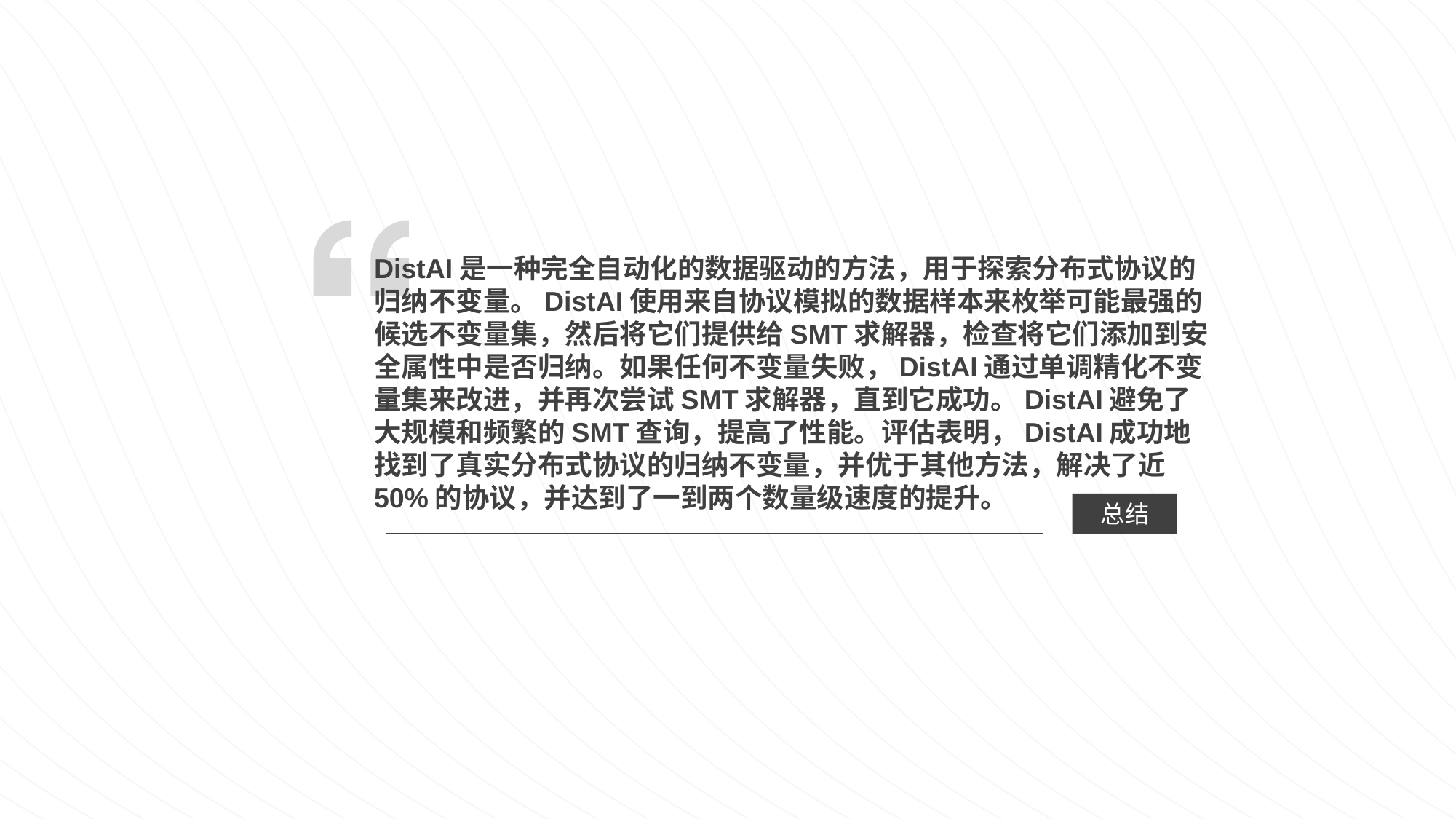

DistAI是一种完全自动化的数据驱动的方法，用于探索分布式协议的归纳不变量。DistAI使用来自协议模拟的数据样本来枚举可能最强的候选不变量集，然后将它们提供给SMT求解器，检查将它们添加到安全属性中是否归纳。如果任何不变量失败，DistAI通过单调精化不变量集来改进，并再次尝试SMT求解器，直到它成功。DistAI避免了大规模和频繁的SMT查询，提高了性能。评估表明，DistAI成功地找到了真实分布式协议的归纳不变量，并优于其他方法，解决了近50%的协议，并达到了一到两个数量级速度的提升。
总结